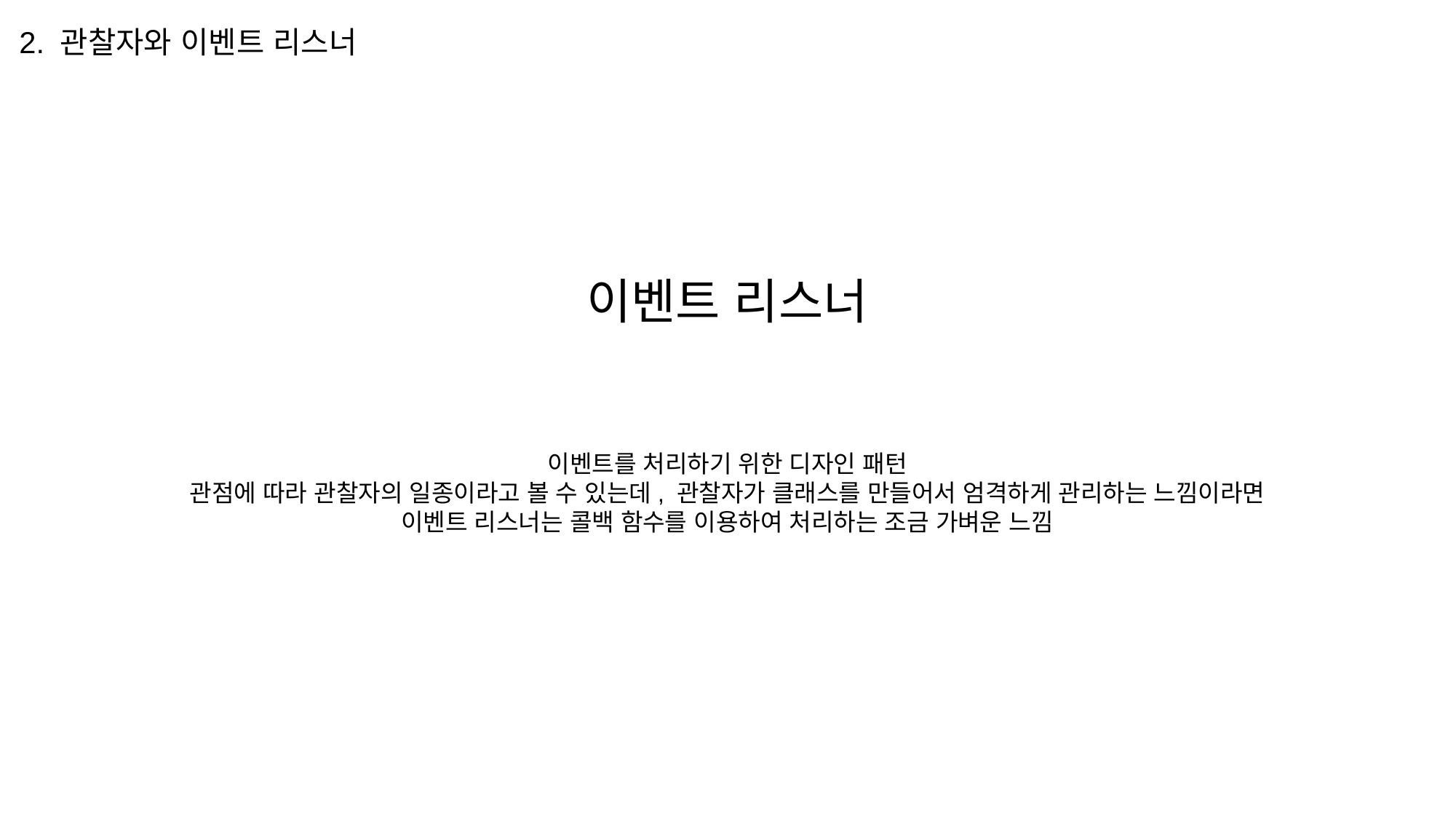

2. 관찰자와 이벤트 리스너
이벤트 리스너
이벤트를 처리하기 위한 디자인 패턴
관점에 따라 관찰자의 일종이라고 볼 수 있는데, 관찰자가 클래스를 만들어서 엄격하게 관리하는 느낌이라면
이벤트 리스너는 콜백 함수를 이용하여 처리하는 조금 가벼운 느낌